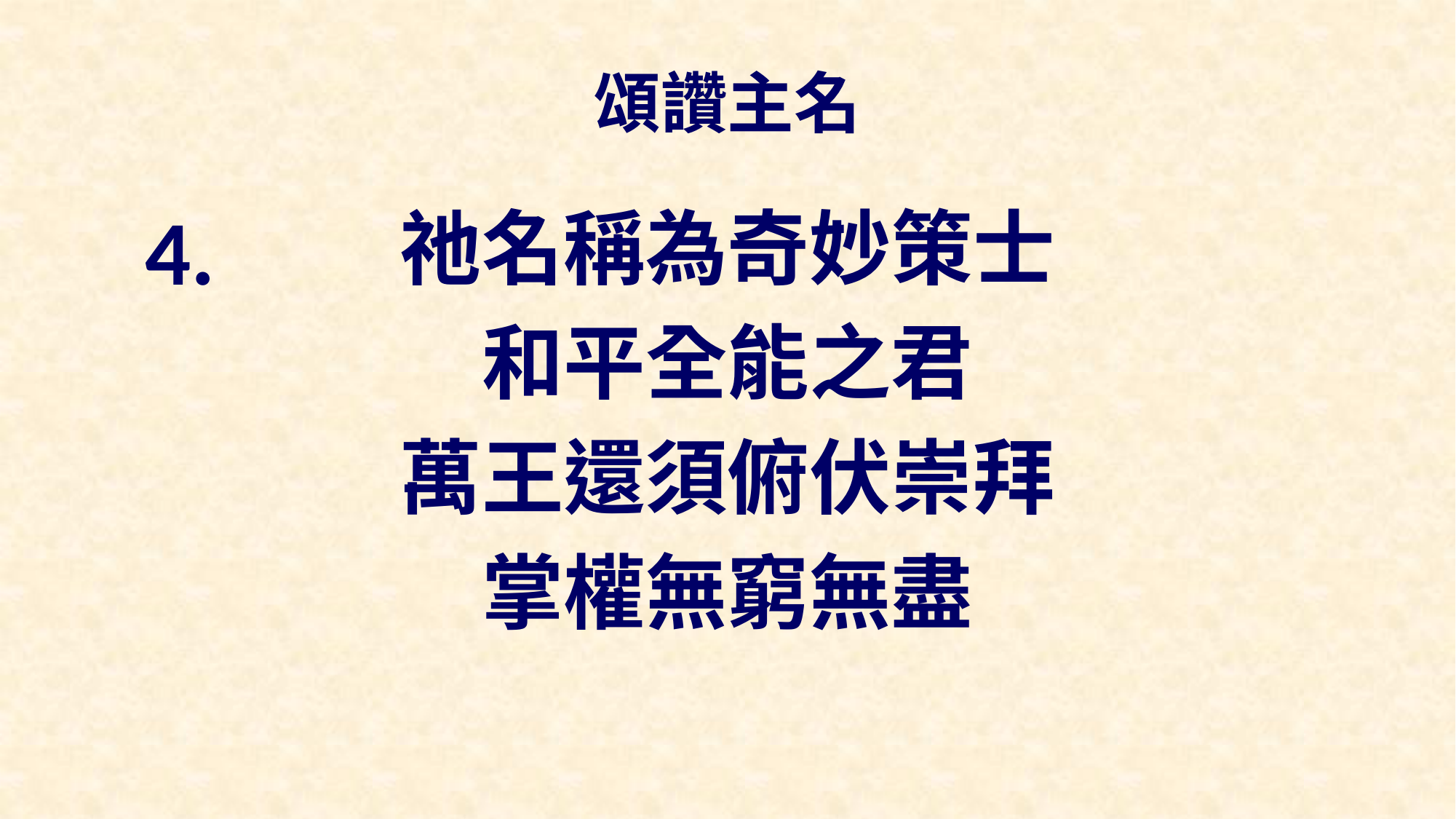

# 頌讚主名
4.
祂名稱為奇妙策士
和平全能之君
萬王還須俯伏崇拜
掌權無窮無盡